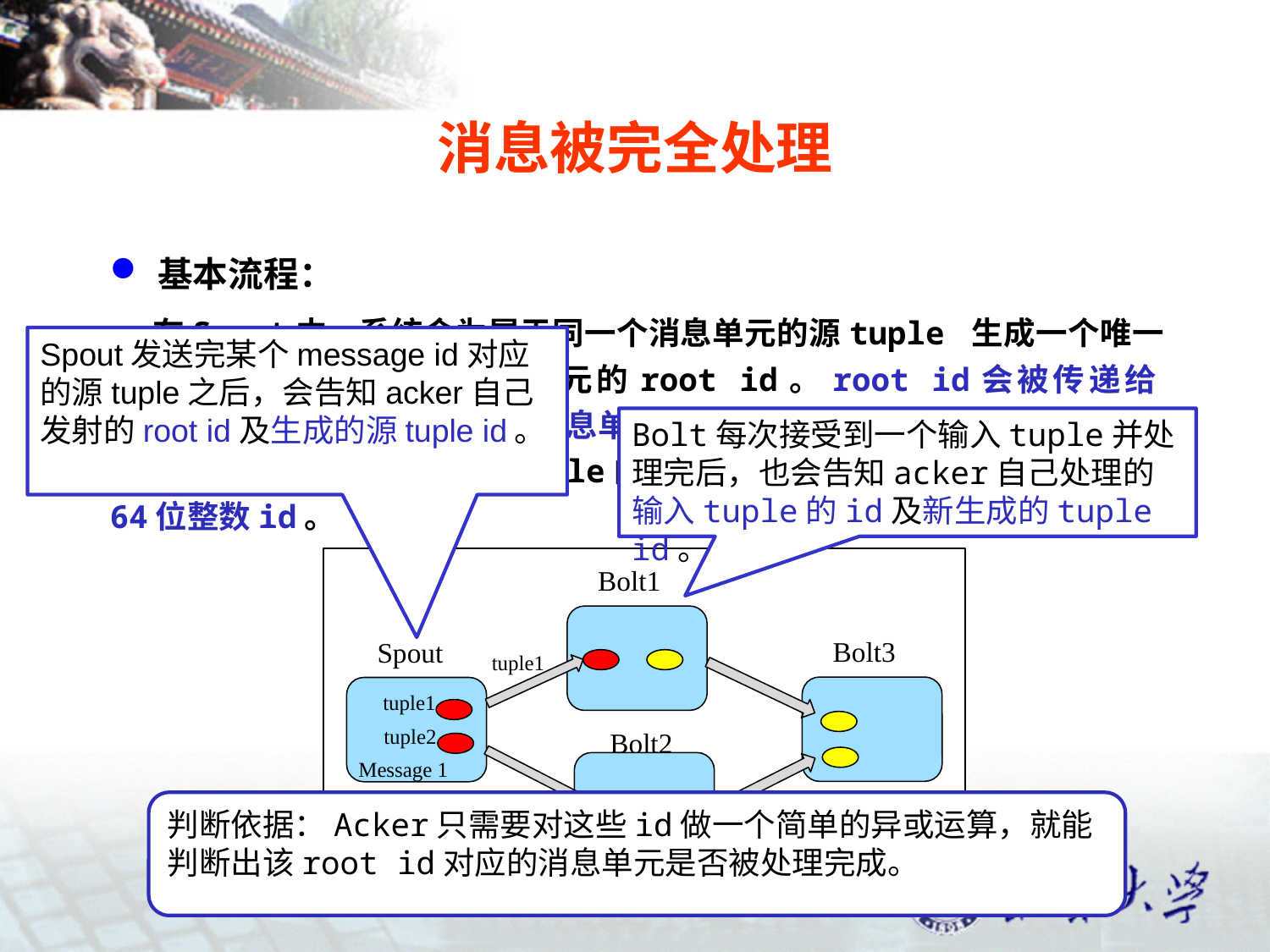

# 消息被完全处理
基本流程：
    在Spout中，系统会为属于同一个消息单元的源tuple 生成一个唯一的64位整数，作为该消息单元的root id。root id会被传递给acker及后续的bolt作为该消息单元的唯一标识符。同时无论是spout还是bolt每次新生成一个tuple的时候，都会赋予该tuple一个新的64位整数id。
Spout发送完某个message id对应的源tuple之后，会告知acker自己发射的root id及生成的源tuple id。
Bolt每次接受到一个输入tuple并处理完后，也会告知acker自己处理的输入tuple的id及新生成的tuple id。

Bolt1

Bolt3

Spout

tuple1

tuple2
Message 1
tuple1

Bolt2

tuple2

判断依据：Acker只需要对这些id做一个简单的异或运算，就能判断出该root id对应的消息单元是否被处理完成。